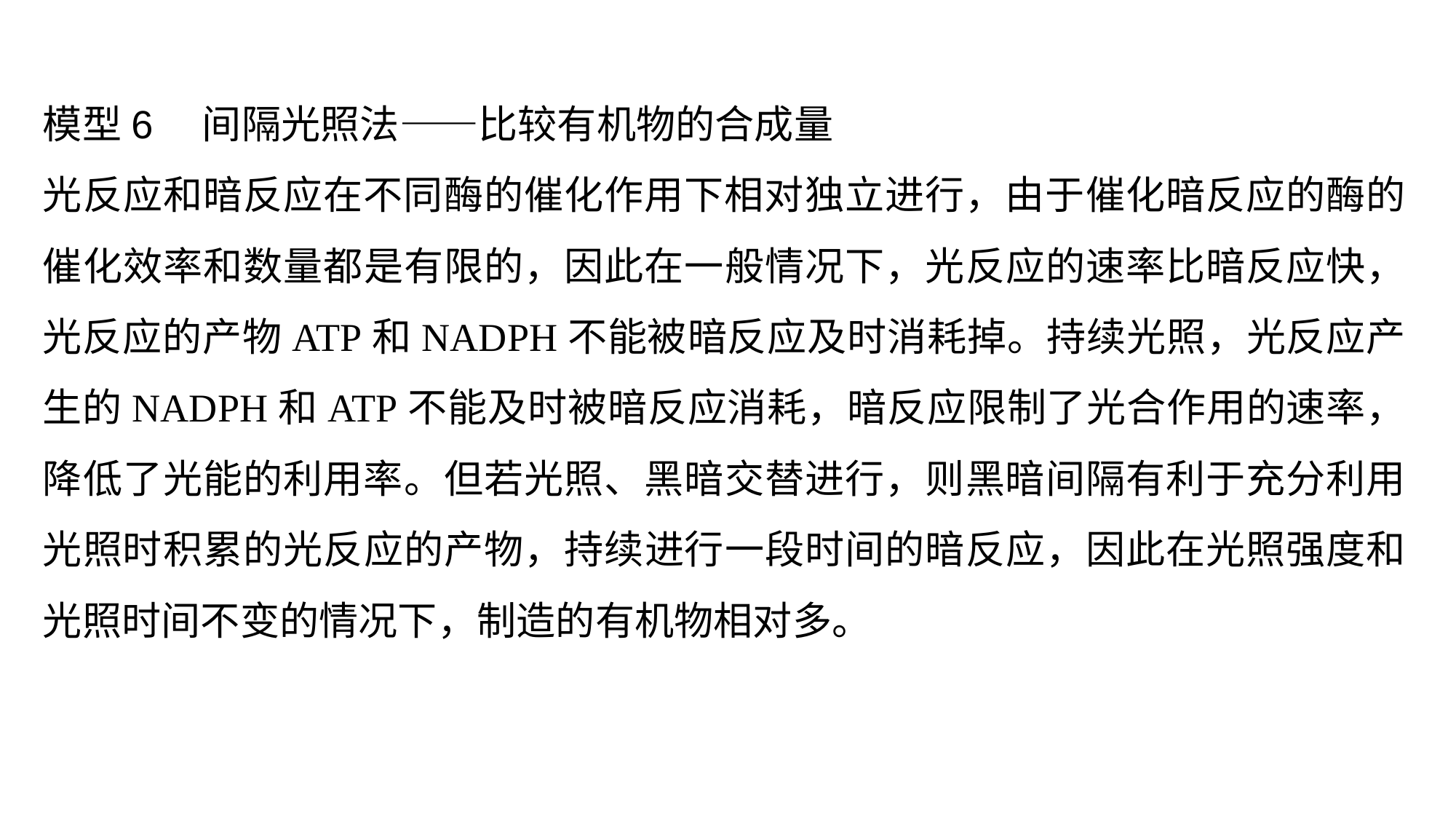

模型6　间隔光照法——比较有机物的合成量
光反应和暗反应在不同酶的催化作用下相对独立进行，由于催化暗反应的酶的催化效率和数量都是有限的，因此在一般情况下，光反应的速率比暗反应快，光反应的产物ATP和NADPH不能被暗反应及时消耗掉。持续光照，光反应产生的NADPH和ATP不能及时被暗反应消耗，暗反应限制了光合作用的速率，降低了光能的利用率。但若光照、黑暗交替进行，则黑暗间隔有利于充分利用光照时积累的光反应的产物，持续进行一段时间的暗反应，因此在光照强度和光照时间不变的情况下，制造的有机物相对多。